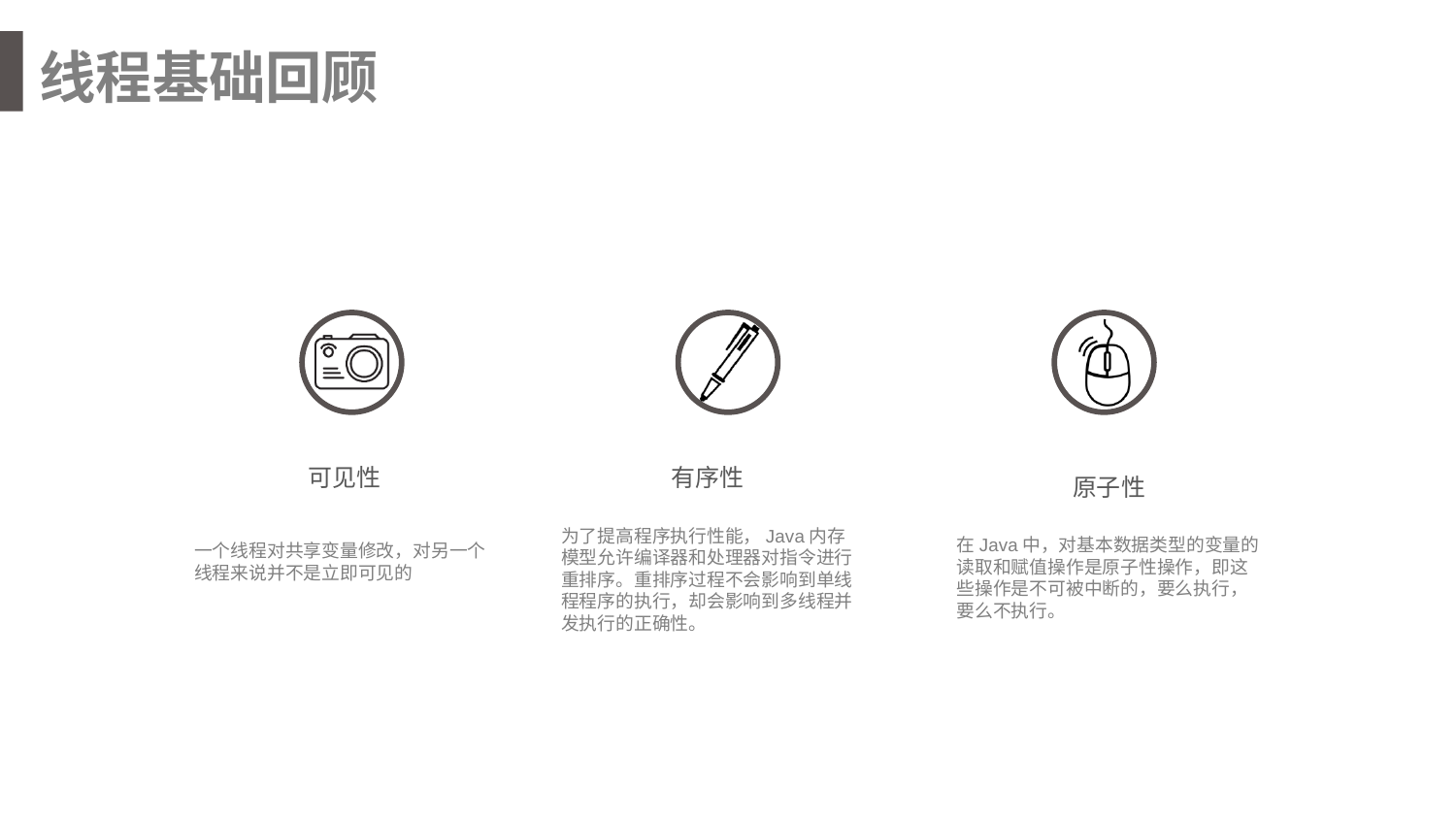

线程基础回顾

有序性

为了提高程序执行性能，Java内存模型允许编译器和处理器对指令进行重排序。重排序过程不会影响到单线程程序的执行，却会影响到多线程并发执行的正确性。
可见性

一个线程对共享变量修改，对另一个线程来说并不是立即可见的
原子性

在Java中，对基本数据类型的变量的读取和赋值操作是原子性操作，即这些操作是不可被中断的，要么执行，要么不执行。